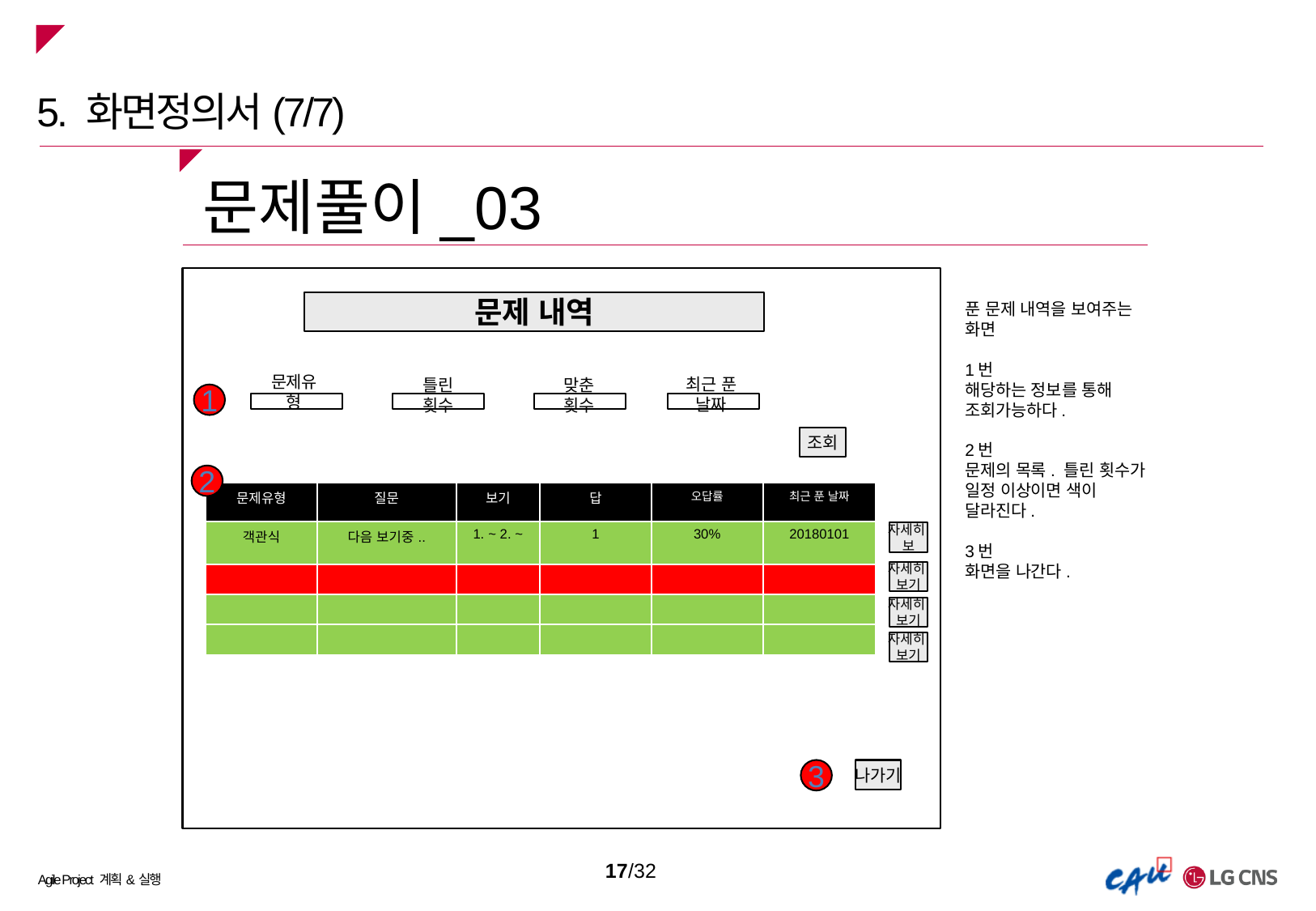

5. 화면정의서(7/7)

문제풀이_03

문제 내역
푼 문제 내역을 보여주는 화면

1번
해당하는 정보를 통해 조회가능하다.

2번
문제의 목록. 틀린 횟수가 일정 이상이면 색이 달라진다.

3번
화면을 나간다.
문제유형
최근 푼 날짜
틀린 횟수
맞춘 횟수
1

조회
2
| 문제유형 | 질문 | 보기 | 답 | 오답률 | 최근 푼 날짜 |
| --- | --- | --- | --- | --- | --- |
| 객관식 | 다음 보기중.. | 1. ~ 2. ~ | 1 | 30% | 20180101 |
|  |  |  |  |  |  |
|  |  |  |  |  |  |
|  |  |  |  |  |  |
자세히
보
자세히
보기
자세히
보기
자세히
보기
3
나가기